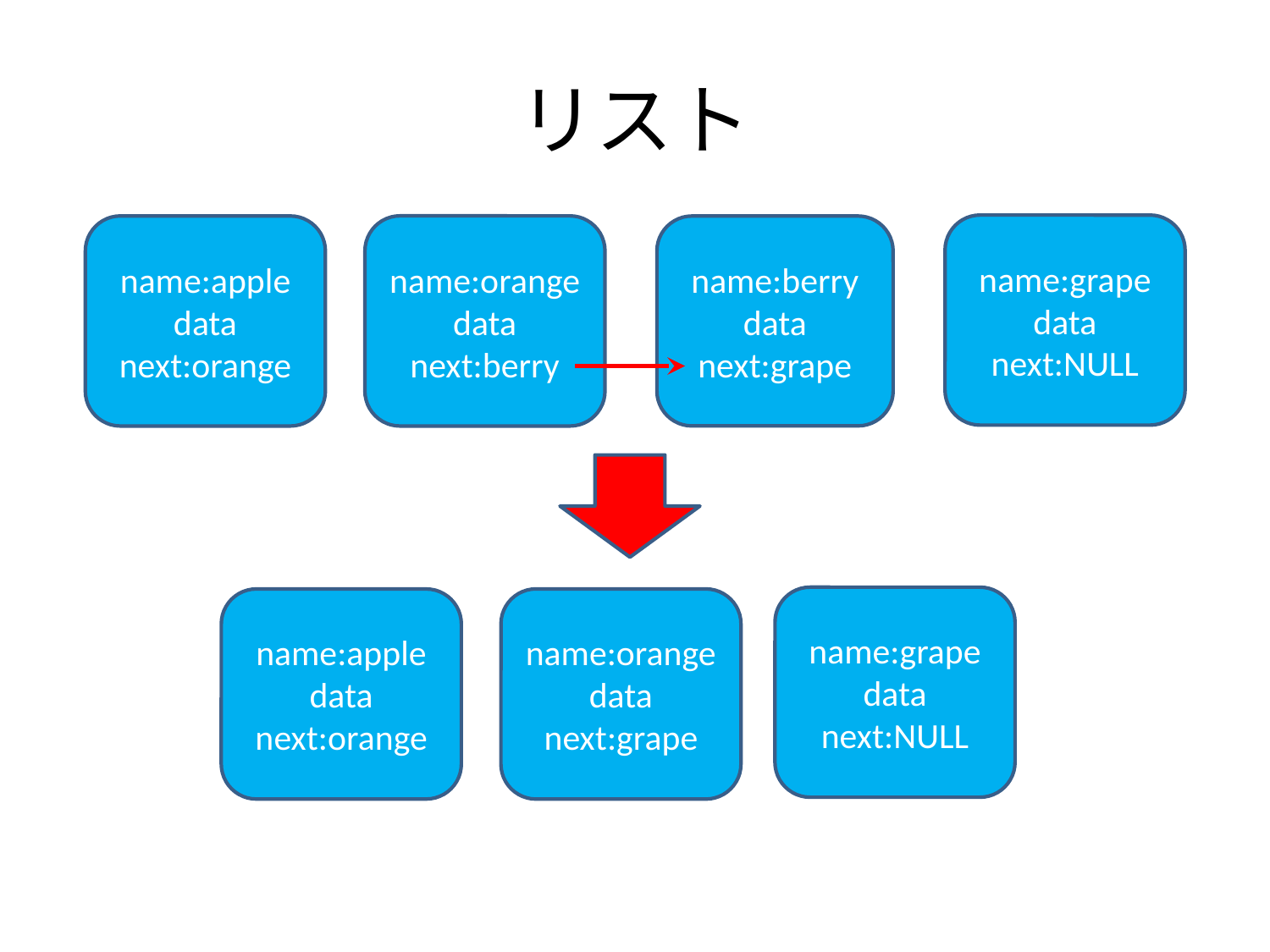

# リスト
name:grape
data
next:NULL
name:orange
data
next:berry
name:apple
data
next:orange
name:berry
data
next:grape

name:grape
data
next:NULL
name:orange
data
next:grape
name:apple
data
next:orange